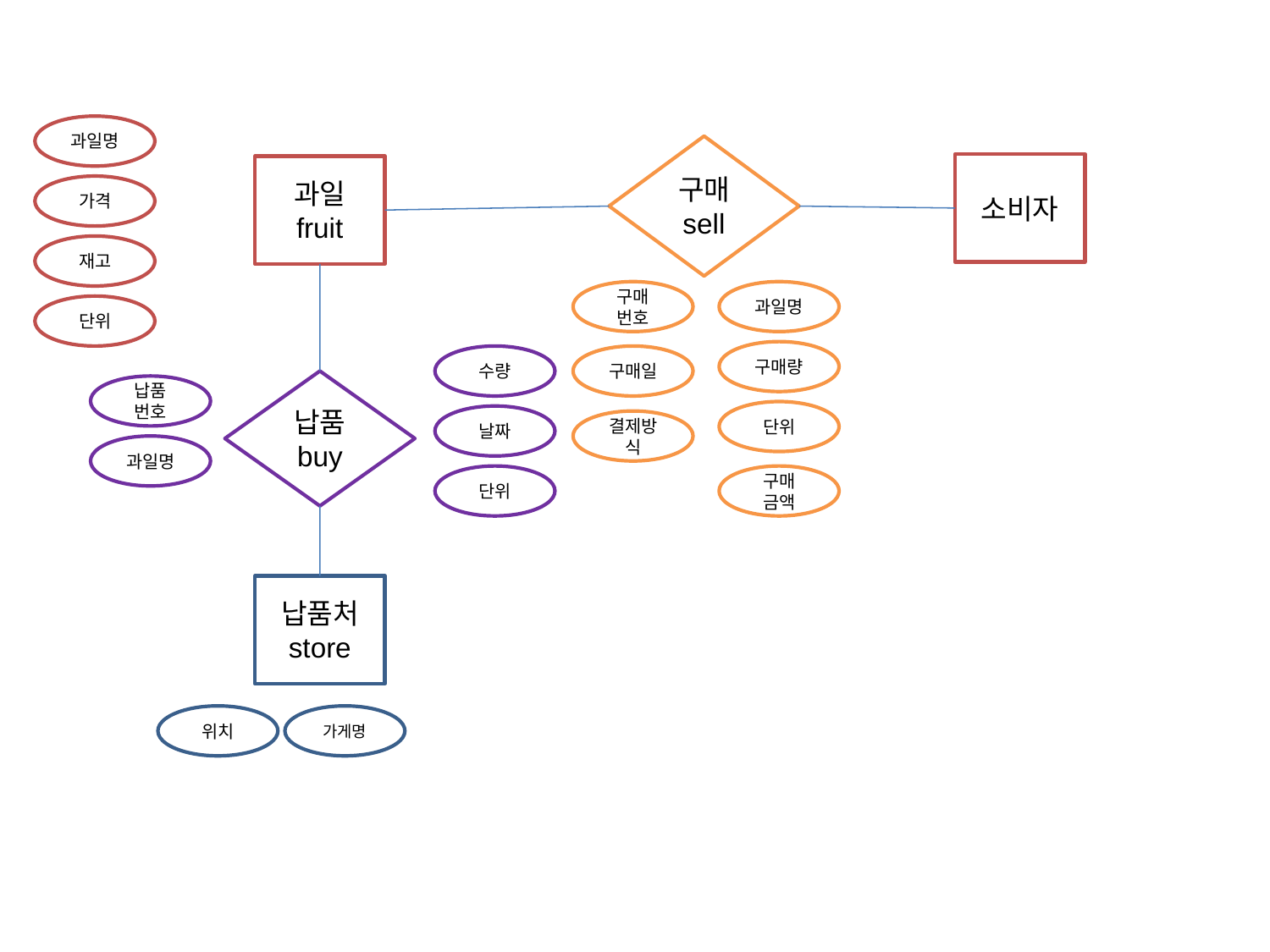

과일명
구매
sell
소비자
과일
fruit
가격
재고
구매
번호
과일명
단위
구매량
수량
구매일
납품
buy
납품
번호
단위
날짜
결제방식
과일명
단위
구매
금액
납품처
store
위치
가게명